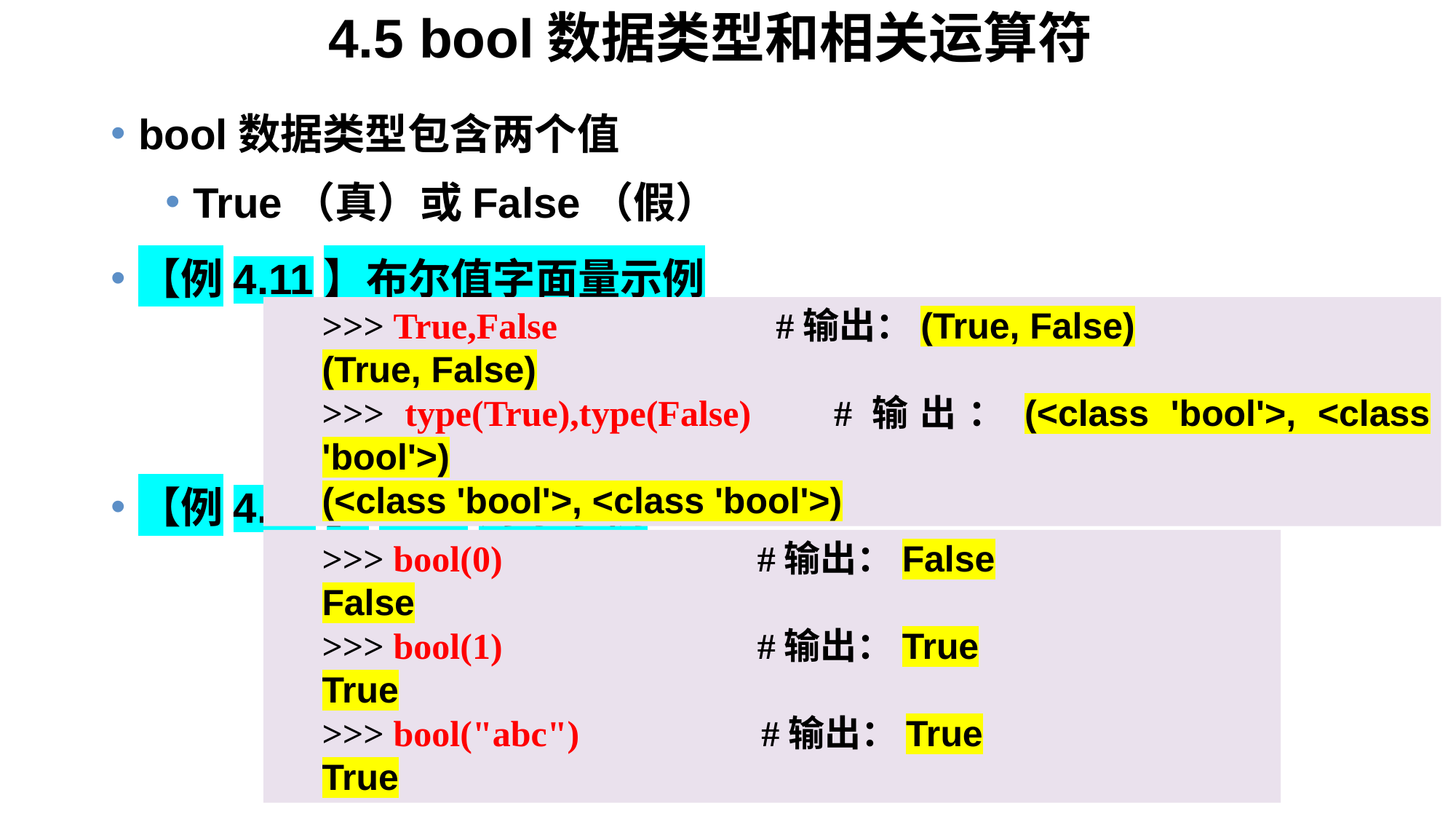

# 4.5 bool数据类型和相关运算符
bool数据类型包含两个值
True（真）或False（假）
【例4.11】布尔值字面量示例

【例4.12】bool对象示例
>>> True,False                        #输出：(True, False)
(True, False)
>>> type(True),type(False)    #输出：(<class 'bool'>, <class 'bool'>)
(<class 'bool'>, <class 'bool'>)
>>> bool(0)                            #输出：False
False
>>> bool(1)                            #输出：True
True
>>> bool("abc")                    #输出：True
True